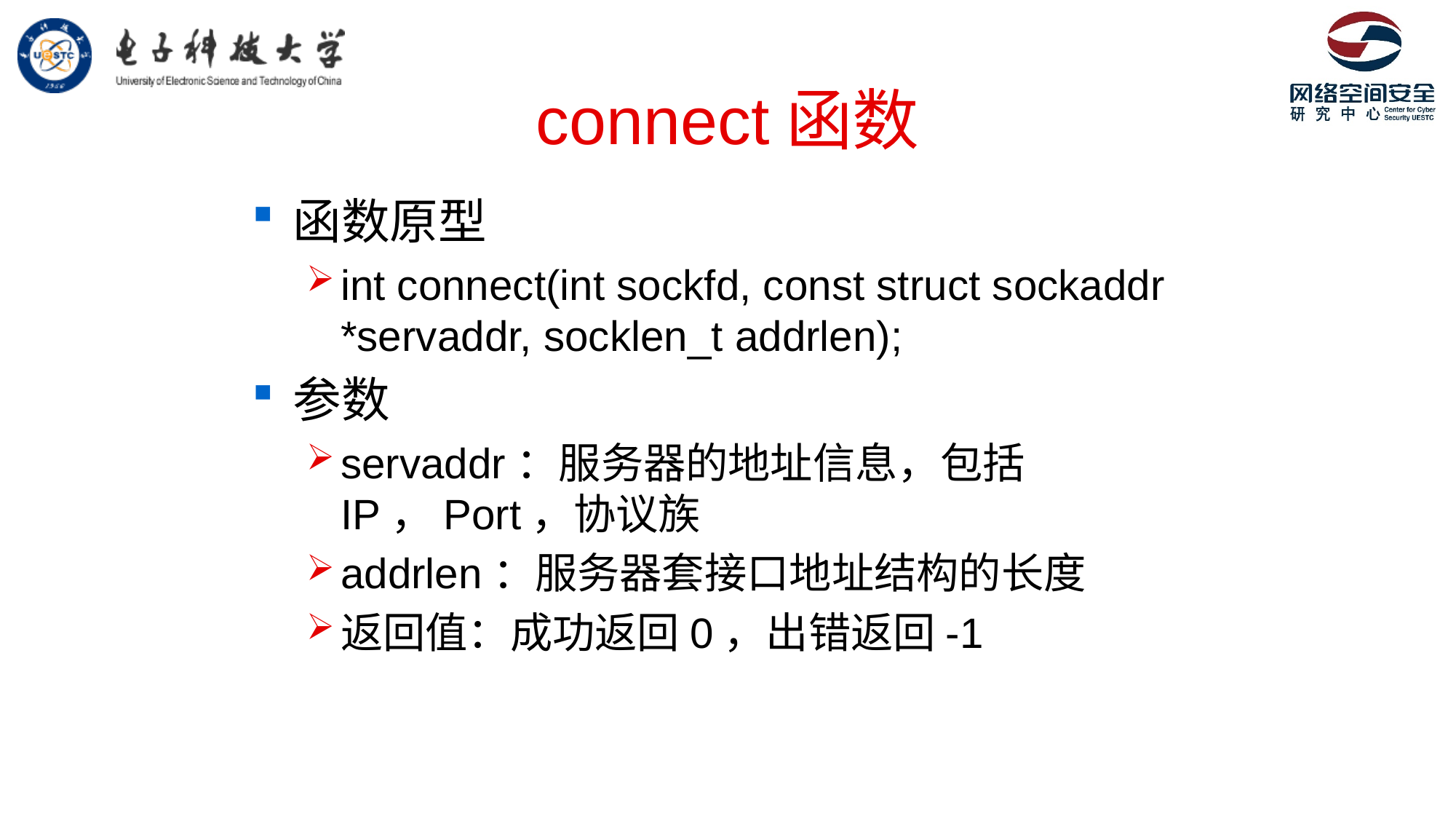

# connect函数
函数原型
int connect(int sockfd, const struct sockaddr *servaddr, socklen_t addrlen);
参数
servaddr：服务器的地址信息，包括IP，Port，协议族
addrlen：服务器套接口地址结构的长度
返回值：成功返回0，出错返回-1